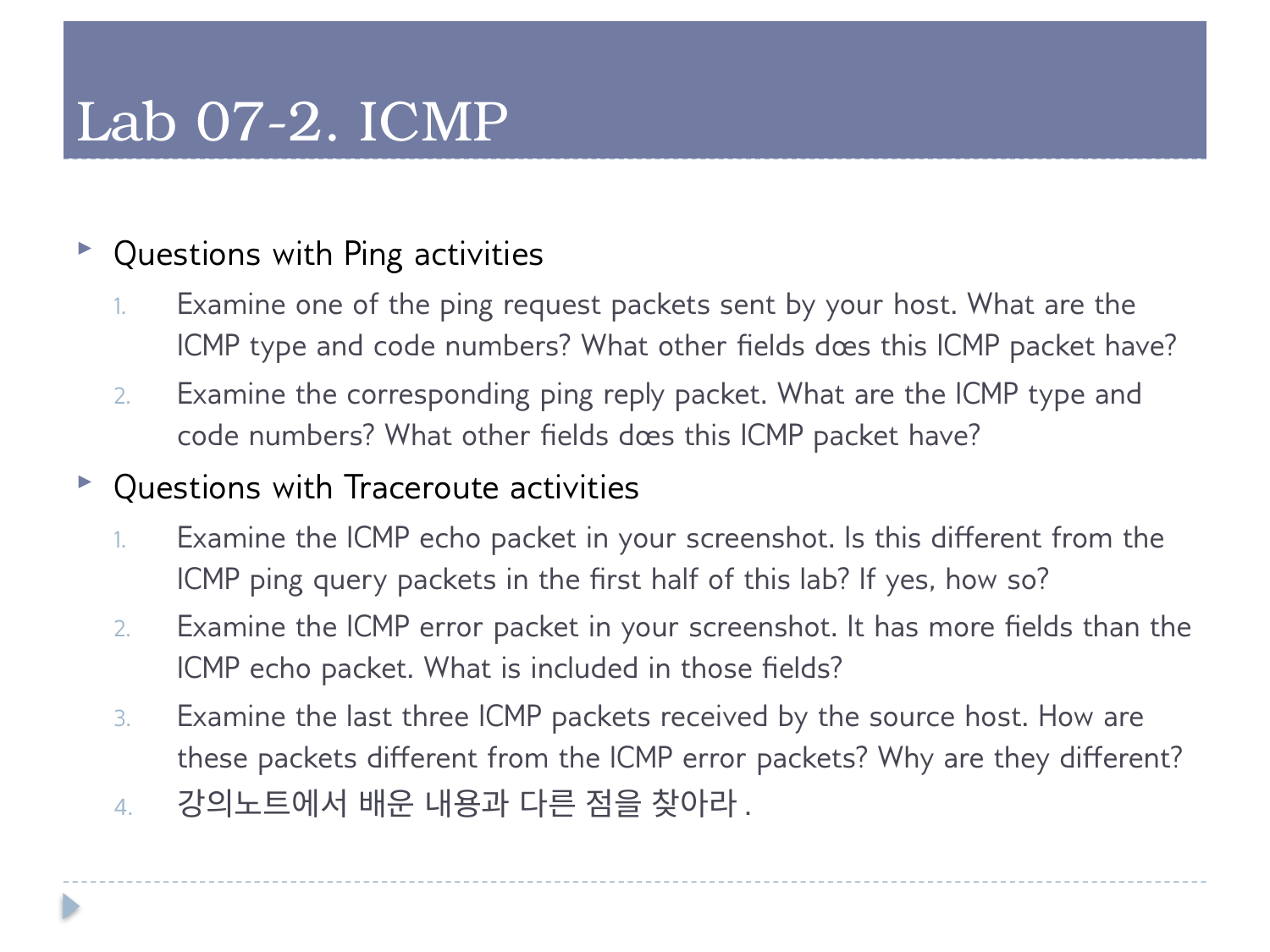

# Lab 07-2. ICMP

Questions with Ping activities
Examine one of the ping request packets sent by your host. What are the ICMP type and code numbers? What other fields does this ICMP packet have?
Examine the corresponding ping reply packet. What are the ICMP type and code numbers? What other fields does this ICMP packet have?
Questions with Traceroute activities
Examine the ICMP echo packet in your screenshot. Is this different from the ICMP ping query packets in the first half of this lab? If yes, how so?
Examine the ICMP error packet in your screenshot. It has more fields than the ICMP echo packet. What is included in those fields?
Examine the last three ICMP packets received by the source host. How are these packets different from the ICMP error packets? Why are they different?
강의노트에서 배운 내용과 다른 점을 찾아라.